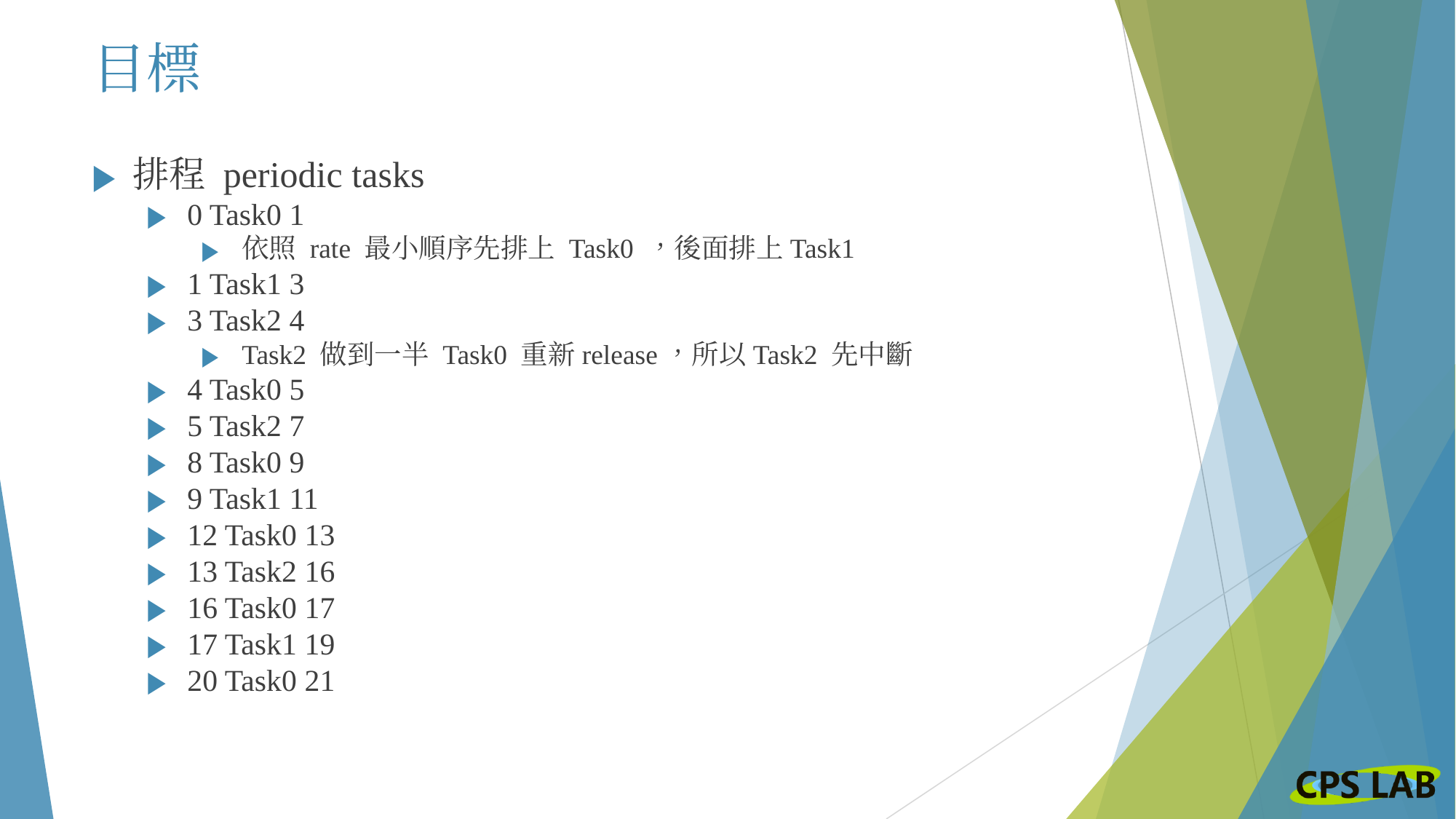

# 目標
排程 periodic tasks
0 Task0 1
依照 rate 最小順序先排上 Task0 ，後面排上Task1
1 Task1 3
3 Task2 4
Task2 做到一半 Task0 重新release，所以Task2 先中斷
4 Task0 5
5 Task2 7
8 Task0 9
9 Task1 11
12 Task0 13
13 Task2 16
16 Task0 17
17 Task1 19
20 Task0 21